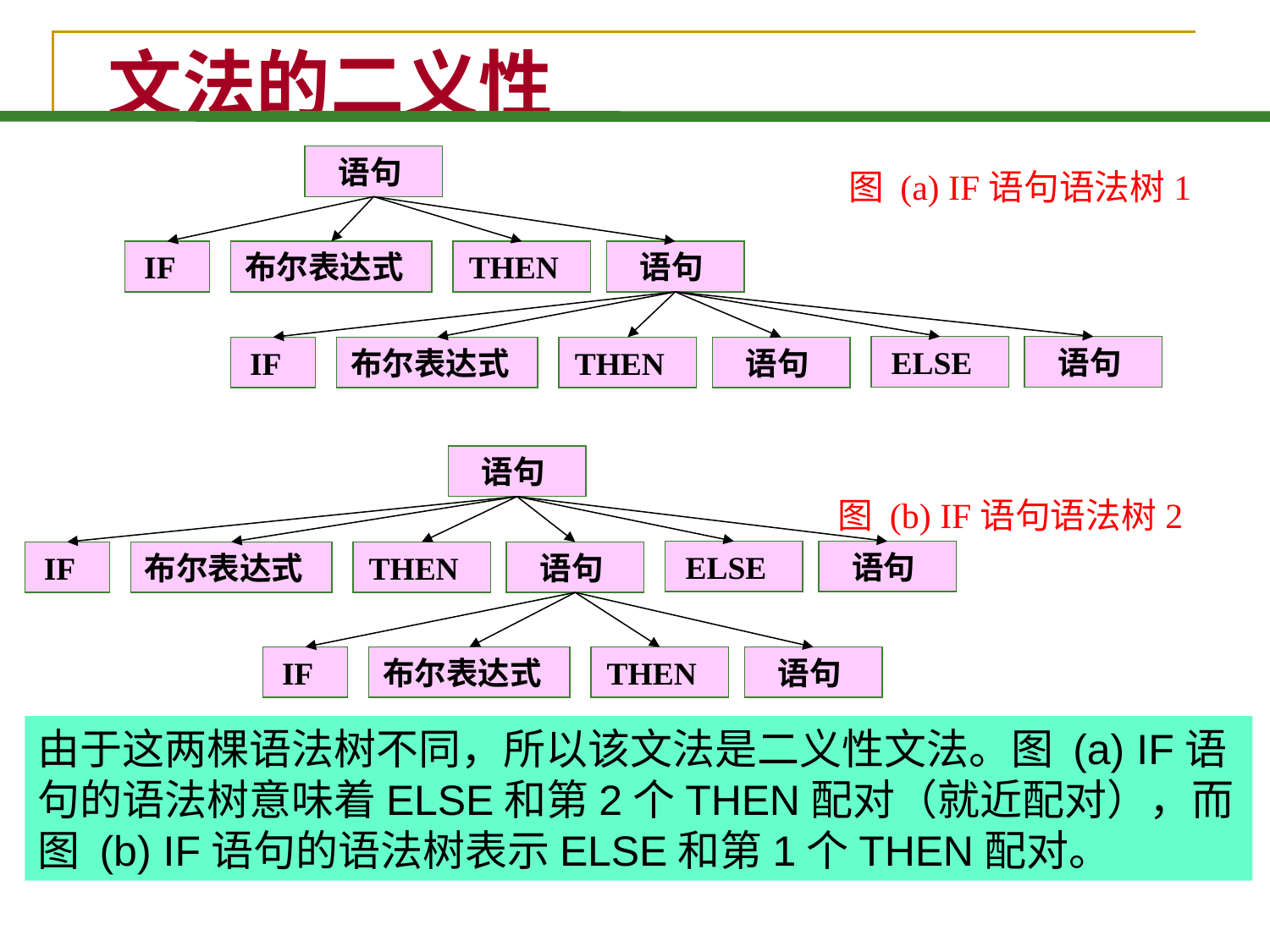

# 文法的二义性

语句
IF
布尔表达式
THEN
语句
ELSE
语句
IF
布尔表达式
THEN
语句
图 (a) IF语句语法树1
语句
ELSE
语句
IF
布尔表达式
THEN
语句
IF
布尔表达式
THEN
语句
图 (b) IF语句语法树2
由于这两棵语法树不同，所以该文法是二义性文法。图 (a) IF语句的语法树意味着ELSE和第2个THEN配对（就近配对），而图 (b) IF语句的语法树表示ELSE和第1个THEN配对。
116